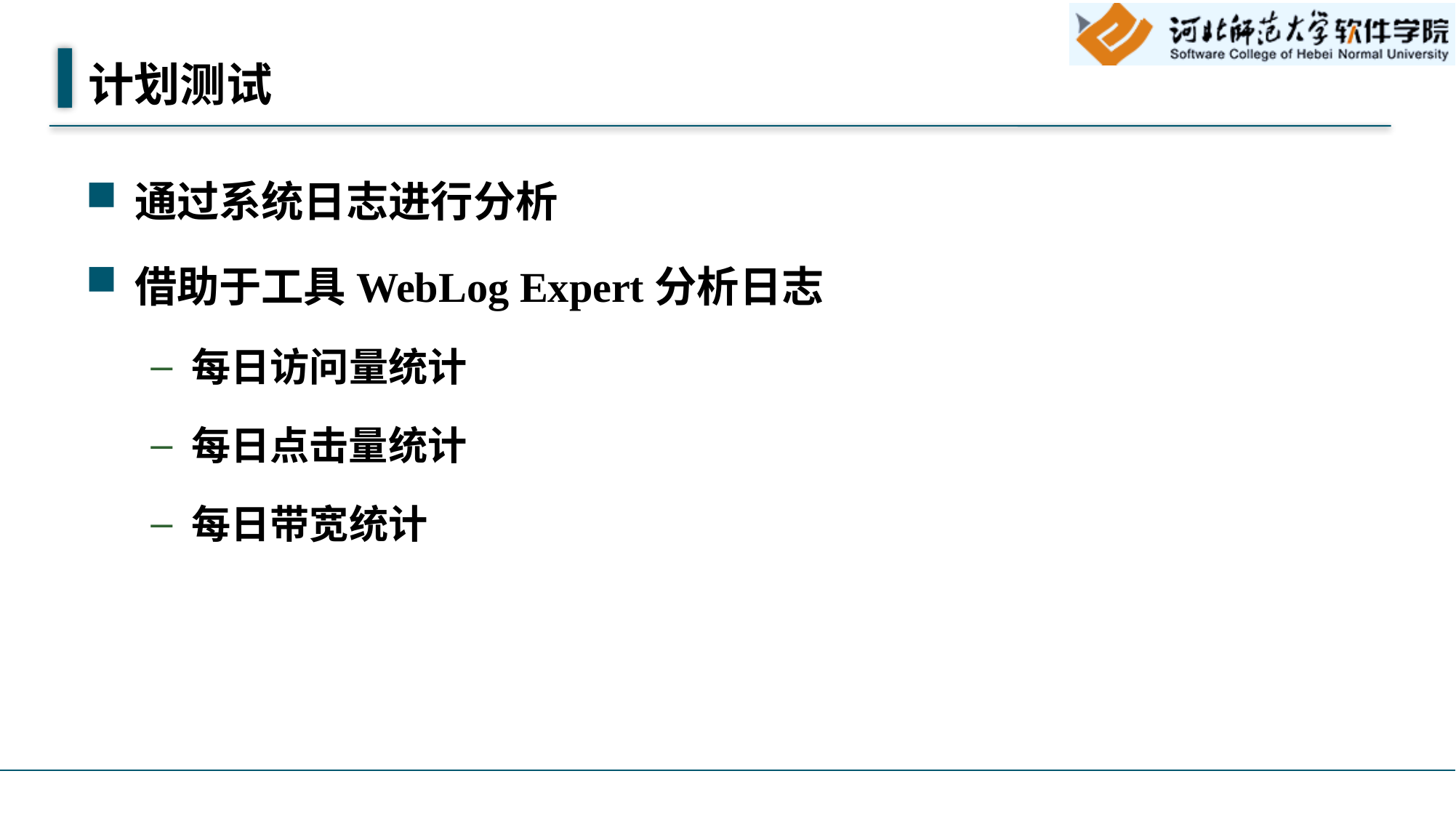

# 计划测试
通过系统日志进行分析
借助于工具WebLog Expert分析日志
每日访问量统计
每日点击量统计
每日带宽统计